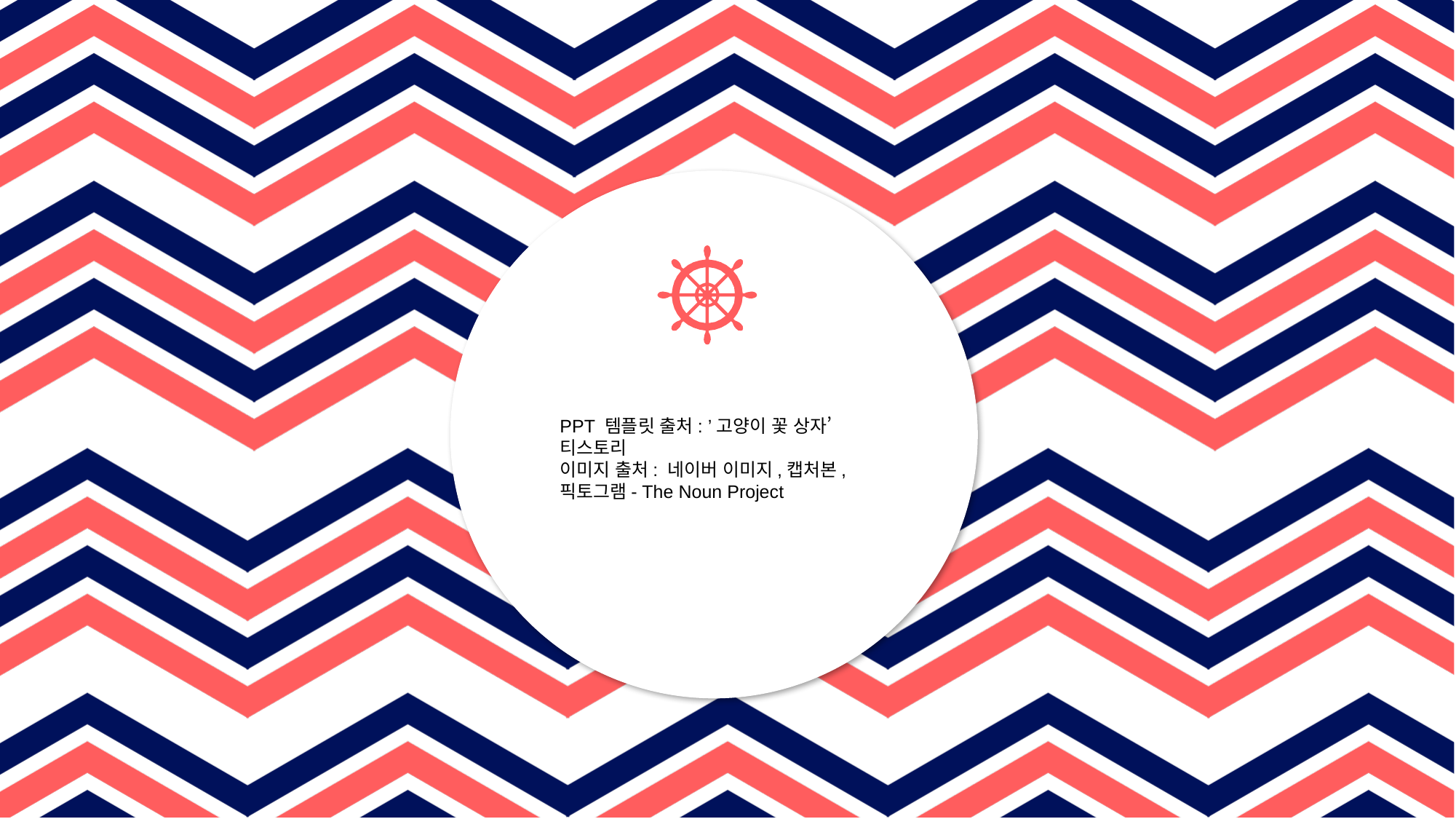

PPT 템플릿 출처: ’고양이 꽃 상자’ 티스토리
이미지 출처: 네이버 이미지,캡처본,픽토그램- The Noun Project